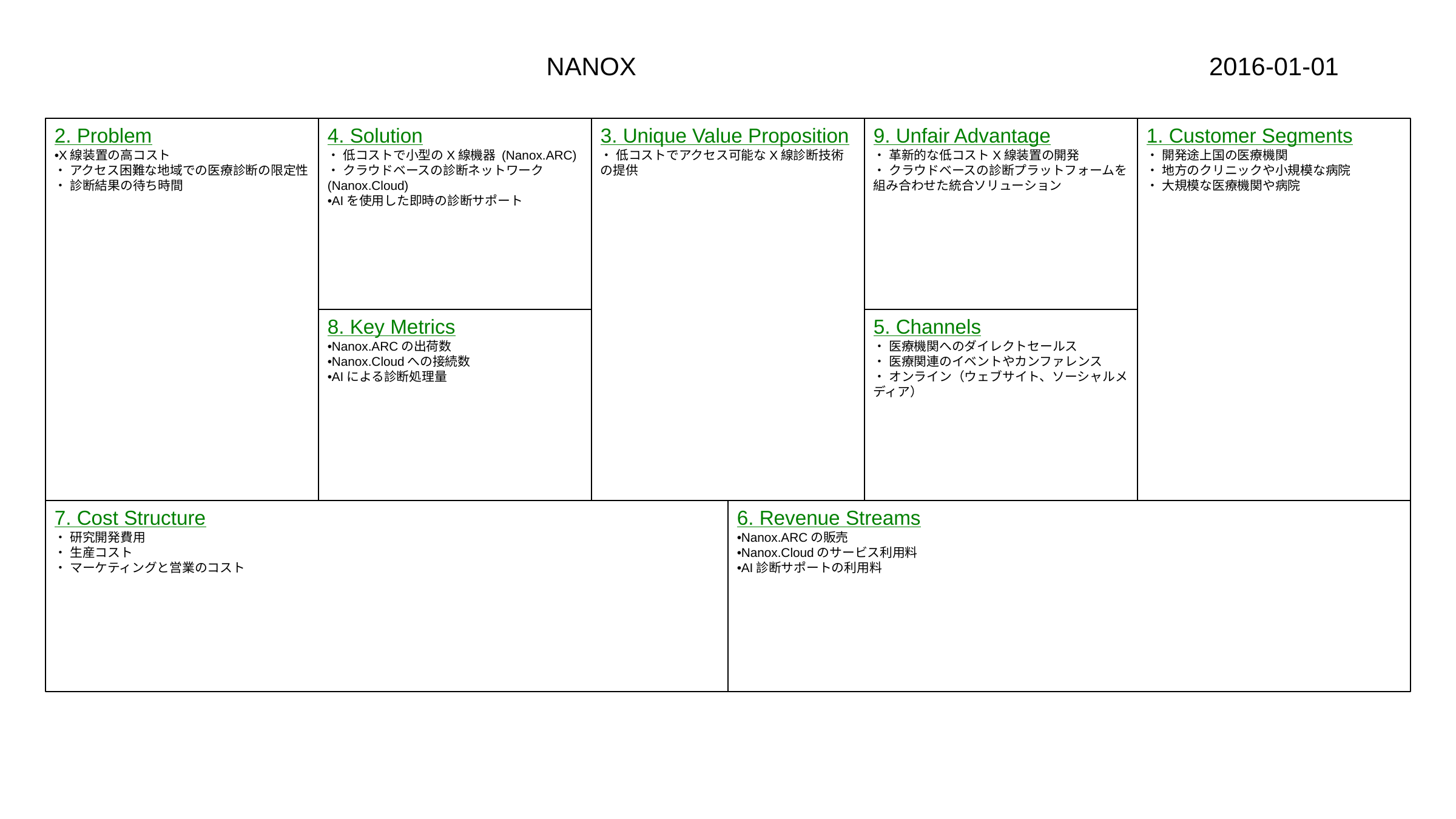

NANOX
2016-01-01
2. Problem
•X線装置の高コスト
•アクセス困難な地域での医療診断の限定性
•診断結果の待ち時間
4. Solution
•低コストで小型のX線機器 (Nanox.ARC)
•クラウドベースの診断ネットワーク (Nanox.Cloud)
•AIを使用した即時の診断サポート
3. Unique Value Proposition
•低コストでアクセス可能なX線診断技術の提供
9. Unfair Advantage
•革新的な低コストX線装置の開発
•クラウドベースの診断プラットフォームを組み合わせた統合ソリューション
1. Customer Segments
•開発途上国の医療機関
•地方のクリニックや小規模な病院
•大規模な医療機関や病院
8. Key Metrics
•Nanox.ARCの出荷数
•Nanox.Cloudへの接続数
•AIによる診断処理量
5. Channels
•医療機関へのダイレクトセールス
•医療関連のイベントやカンファレンス
•オンライン（ウェブサイト、ソーシャルメディア）
7. Cost Structure
•研究開発費用
•生産コスト
•マーケティングと営業のコスト
6. Revenue Streams
•Nanox.ARCの販売
•Nanox.Cloudのサービス利用料
•AI診断サポートの利用料